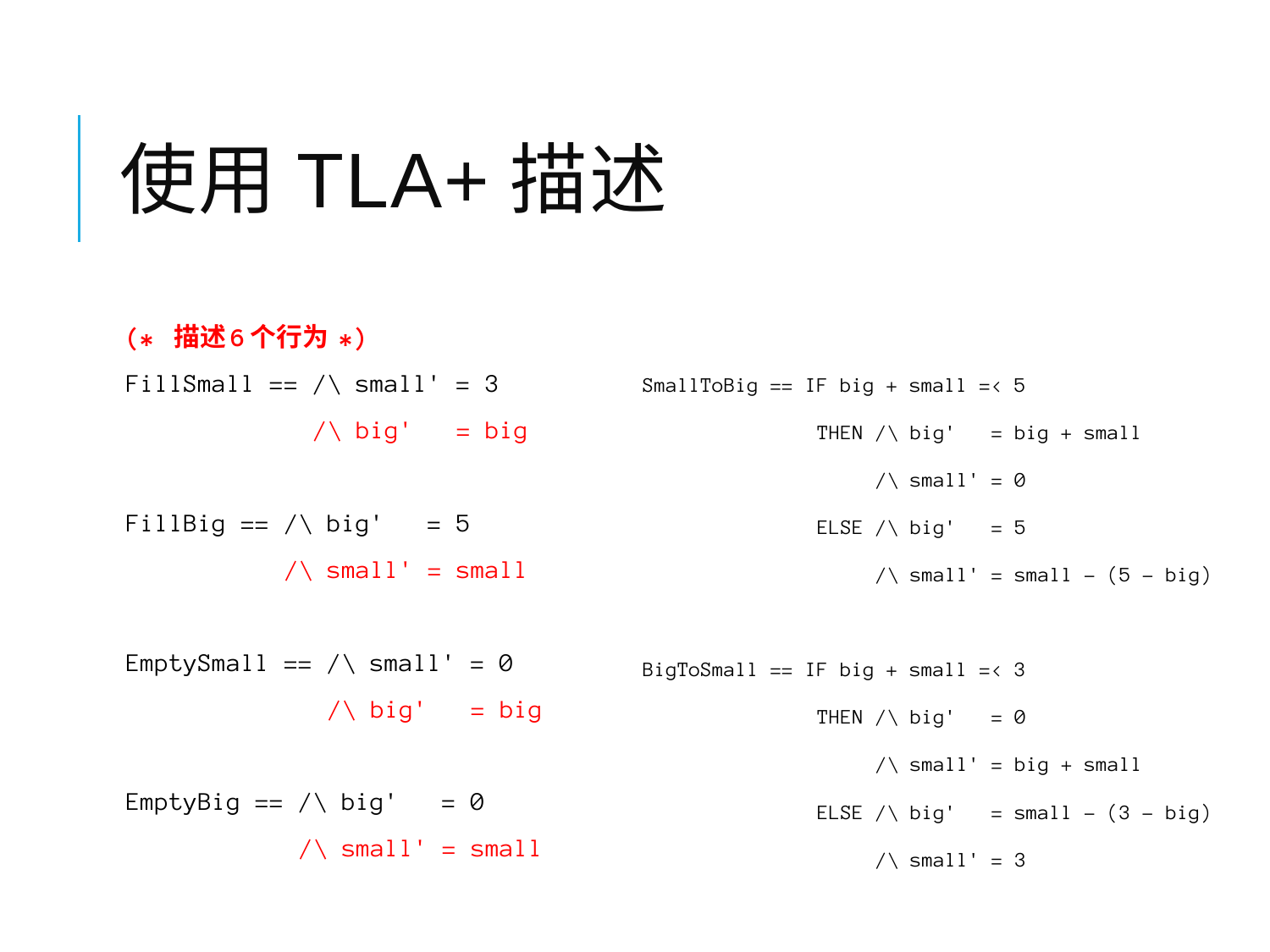

# 使用TLA+描述
(* 描述6个行为 *)
FillSmall == /\ small' = 3
             /\ big'   = big

FillBig == /\ big'   = 5
           /\ small' = small

EmptySmall == /\ small' = 0
              /\ big'   = big

EmptyBig == /\ big'   = 0
            /\ small' = small

SmallToBig == IF big + small =< 5
               THEN /\ big'   = big + small
                    /\ small' = 0
               ELSE /\ big'   = 5
                    /\ small' = small - (5 - big)

BigToSmall == IF big + small =< 3
               THEN /\ big'   = 0
                    /\ small' = big + small
               ELSE /\ big'   = small - (3 - big)
                    /\ small' = 3